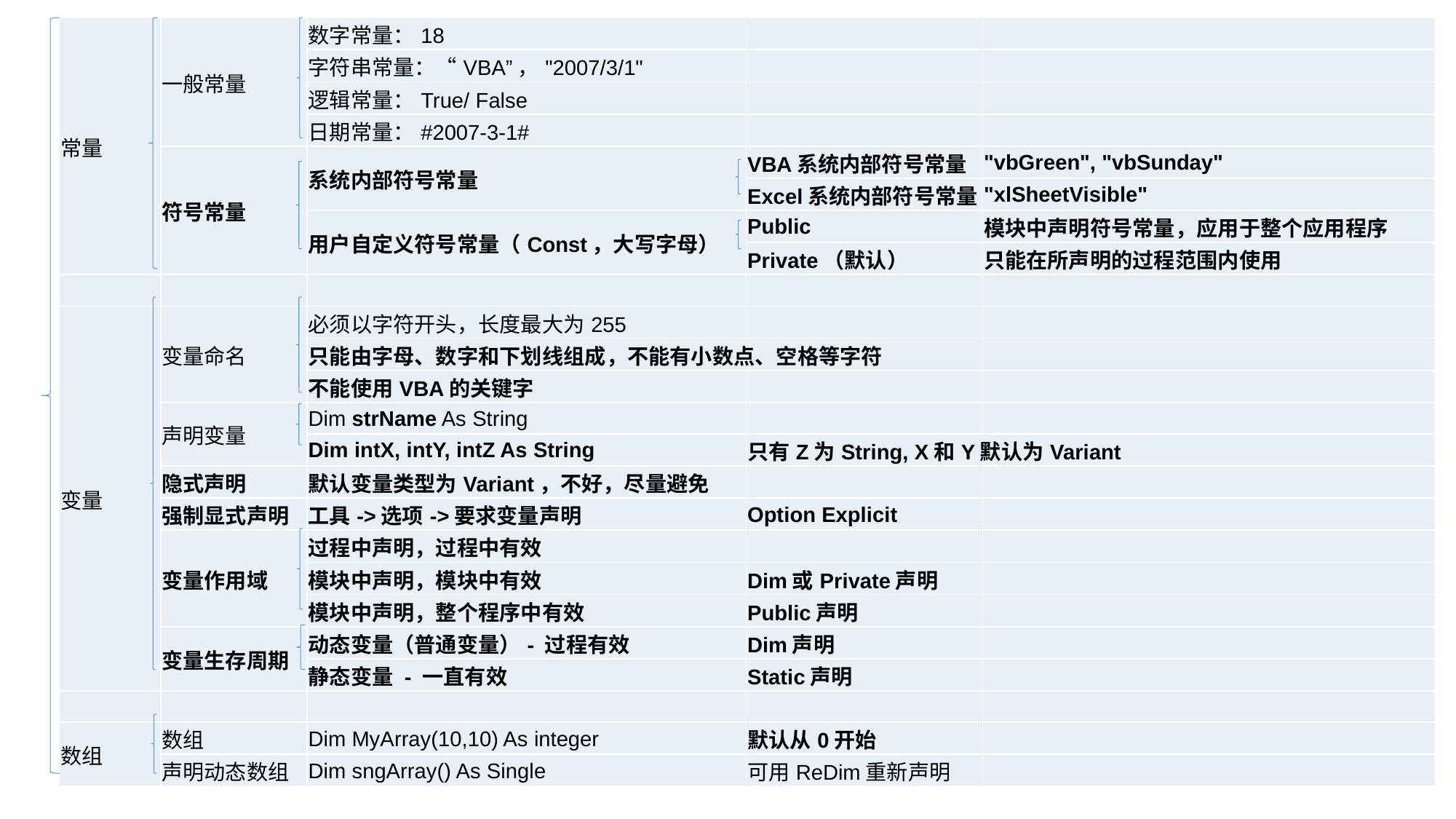

| 常量 | 一般常量 | 数字常量：18 |  |  |
| --- | --- | --- | --- | --- |
|  |  | 字符串常量：“VBA”，"2007/3/1" |  |  |
|  |  | 逻辑常量：True/ False |  |  |
|  |  | 日期常量：#2007-3-1# |  |  |
|  | 符号常量 | 系统内部符号常量 | VBA系统内部符号常量 | "vbGreen", "vbSunday" |
|  |  |  | Excel系统内部符号常量 | "xlSheetVisible" |
|  |  | 用户自定义符号常量（Const，大写字母） | Public | 模块中声明符号常量，应用于整个应用程序 |
|  |  |  | Private（默认） | 只能在所声明的过程范围内使用 |
|  |  |  |  |  |
| 变量 | 变量命名 | 必须以字符开头，长度最大为255 |  |  |
|  |  | 只能由字母、数字和下划线组成，不能有小数点、空格等字符 |  |  |
|  |  | 不能使用VBA的关键字 |  |  |
|  | 声明变量 | Dim strName As String |  |  |
|  |  | Dim intX, intY, intZ As String | 只有Z为String, X和Y默认为Variant |  |
|  | 隐式声明 | 默认变量类型为Variant，不好，尽量避免 |  |  |
|  | 强制显式声明 | 工具->选项->要求变量声明 | Option Explicit |  |
|  | 变量作用域 | 过程中声明，过程中有效 |  |  |
|  |  | 模块中声明，模块中有效 | Dim或Private声明 |  |
|  |  | 模块中声明，整个程序中有效 | Public声明 |  |
|  | 变量生存周期 | 动态变量（普通变量）- 过程有效 | Dim声明 |  |
|  |  | 静态变量 - 一直有效 | Static声明 |  |
|  |  |  |  |  |
| 数组 | 数组 | Dim MyArray(10,10) As integer | 默认从0开始 |  |
|  | 声明动态数组 | Dim sngArray() As Single | 可用ReDim重新声明 |  |